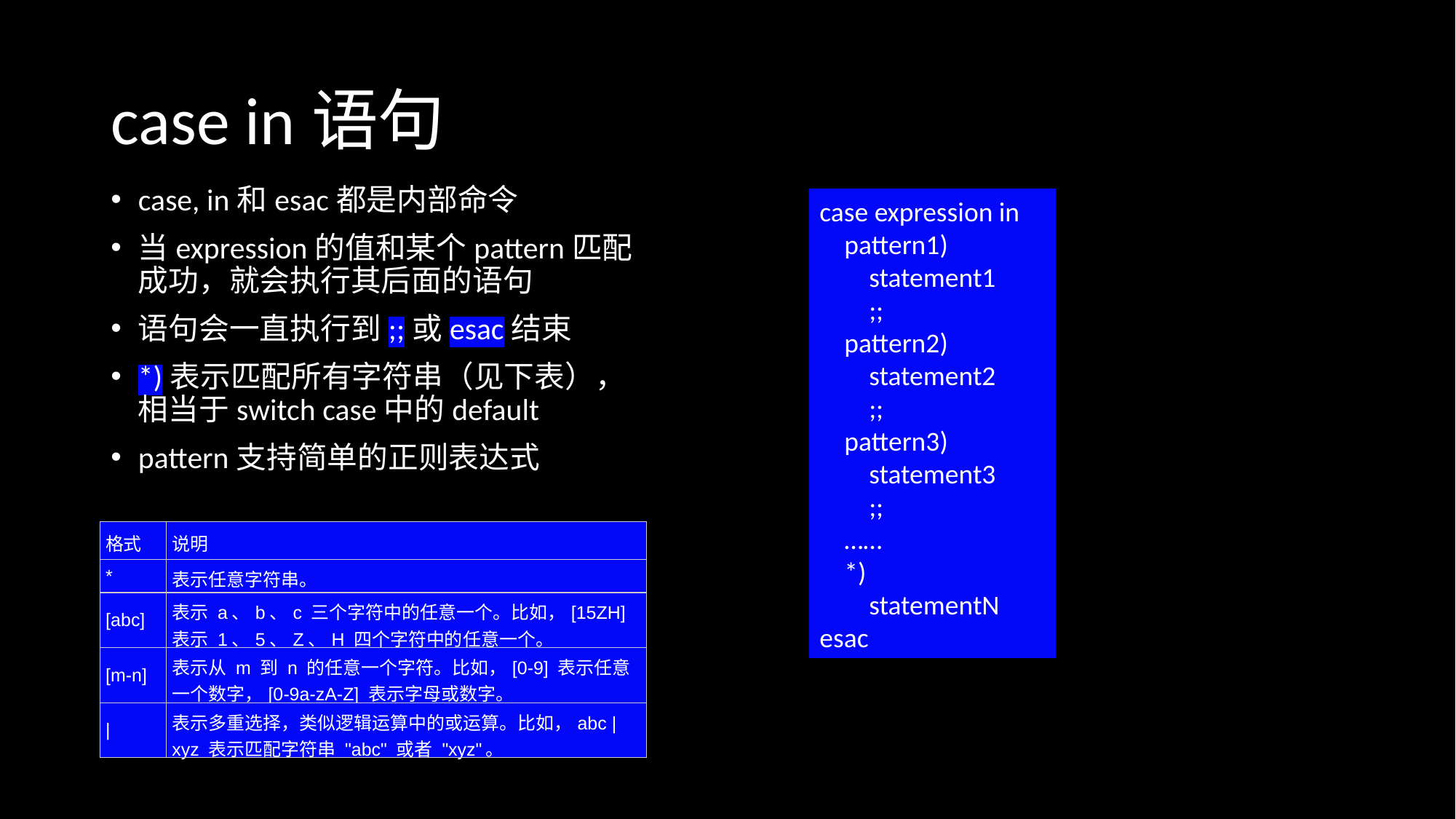

# case in语句
case, in和esac都是内部命令
当expression的值和某个pattern匹配成功，就会执行其后面的语句
语句会一直执行到;;或esac结束
*)表示匹配所有字符串（见下表），相当于switch case中的default
pattern支持简单的正则表达式

case expression in
    pattern1)
        statement1
        ;;
    pattern2)
        statement2
        ;;
    pattern3)
        statement3
        ;;
    ……
    *)
        statementN
esac
| 格式 | 说明 |
| --- | --- |
| \* | 表示任意字符串。 |
| [abc] | 表示 a、b、c 三个字符中的任意一个。比如，[15ZH] 表示 1、5、Z、H 四个字符中的任意一个。 |
| [m-n] | 表示从 m 到 n 的任意一个字符。比如，[0-9] 表示任意一个数字，[0-9a-zA-Z] 表示字母或数字。 |
| | | 表示多重选择，类似逻辑运算中的或运算。比如，abc | xyz 表示匹配字符串 "abc" 或者 "xyz"。 |